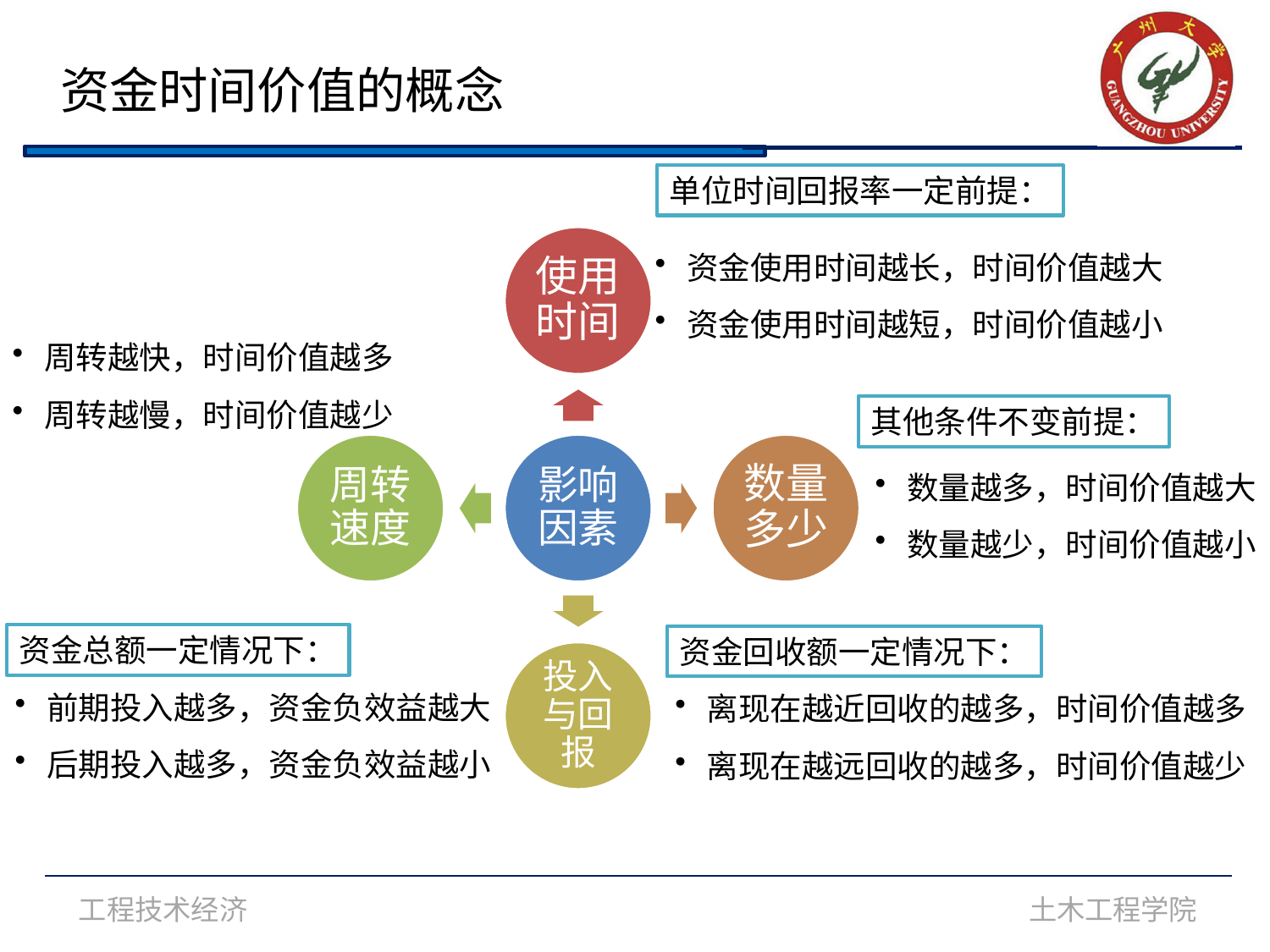

资金时间价值的概念
单位时间回报率一定前提：
影响因素

使用时间

数量多少

投入与回报

周转速度
资金使用时间越长，时间价值越大
资金使用时间越短，时间价值越小
周转越快，时间价值越多
周转越慢，时间价值越少
其他条件不变前提：
数量越多，时间价值越大
数量越少，时间价值越小
资金总额一定情况下：
资金回收额一定情况下：
前期投入越多，资金负效益越大
后期投入越多，资金负效益越小
离现在越近回收的越多，时间价值越多
离现在越远回收的越多，时间价值越少